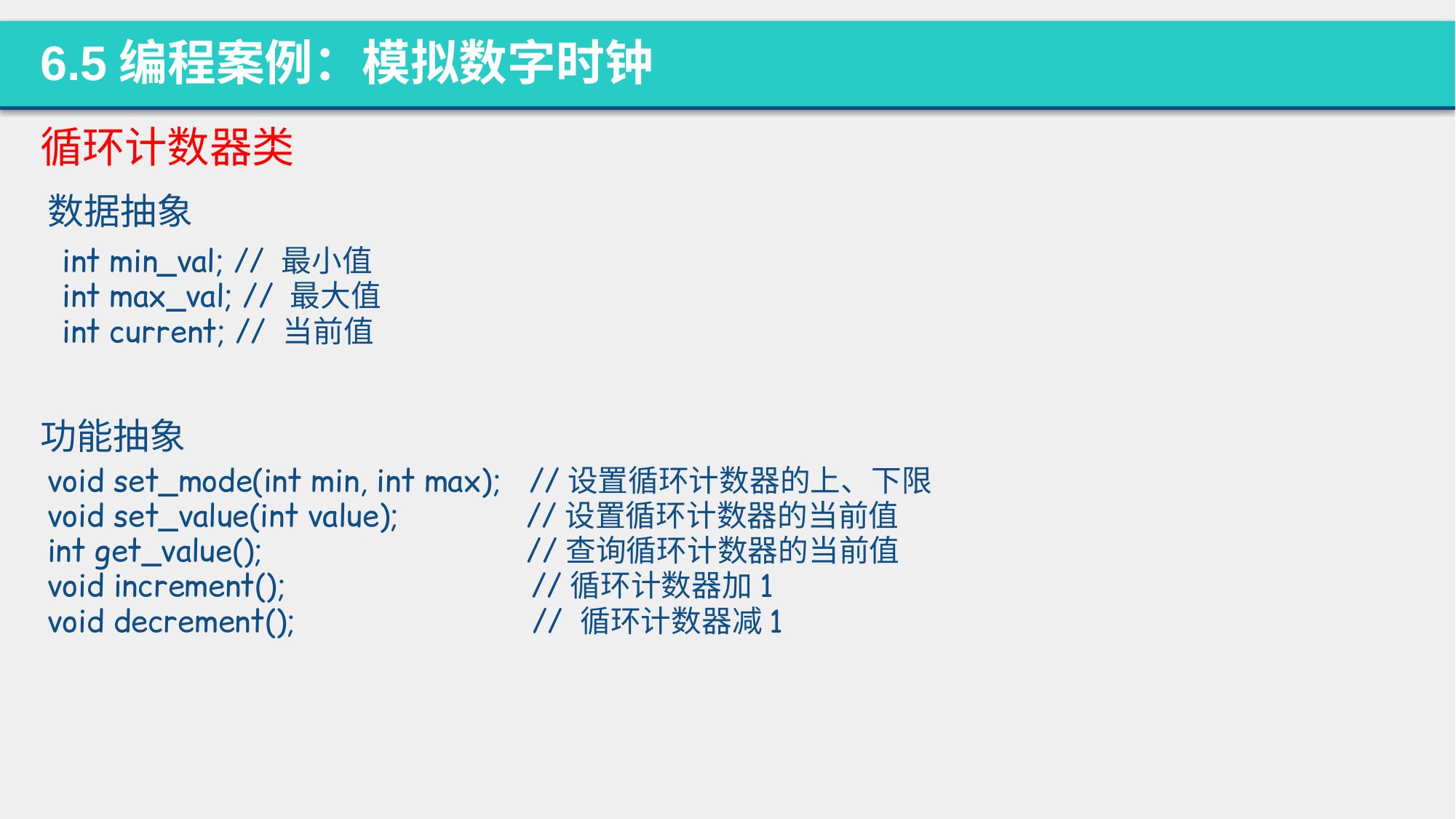

6.5编程案例：模拟数字时钟
循环计数器类
数据抽象
int min_val; // 最小值
int max_val; // 最大值
int current; // 当前值
功能抽象
void set_mode(int min, int max);   //设置循环计数器的上、下限
void set_value(int value);              //设置循环计数器的当前值
int get_value();                             //查询循环计数器的当前值
void increment();                           //循环计数器加1
void decrement();                          // 循环计数器减1